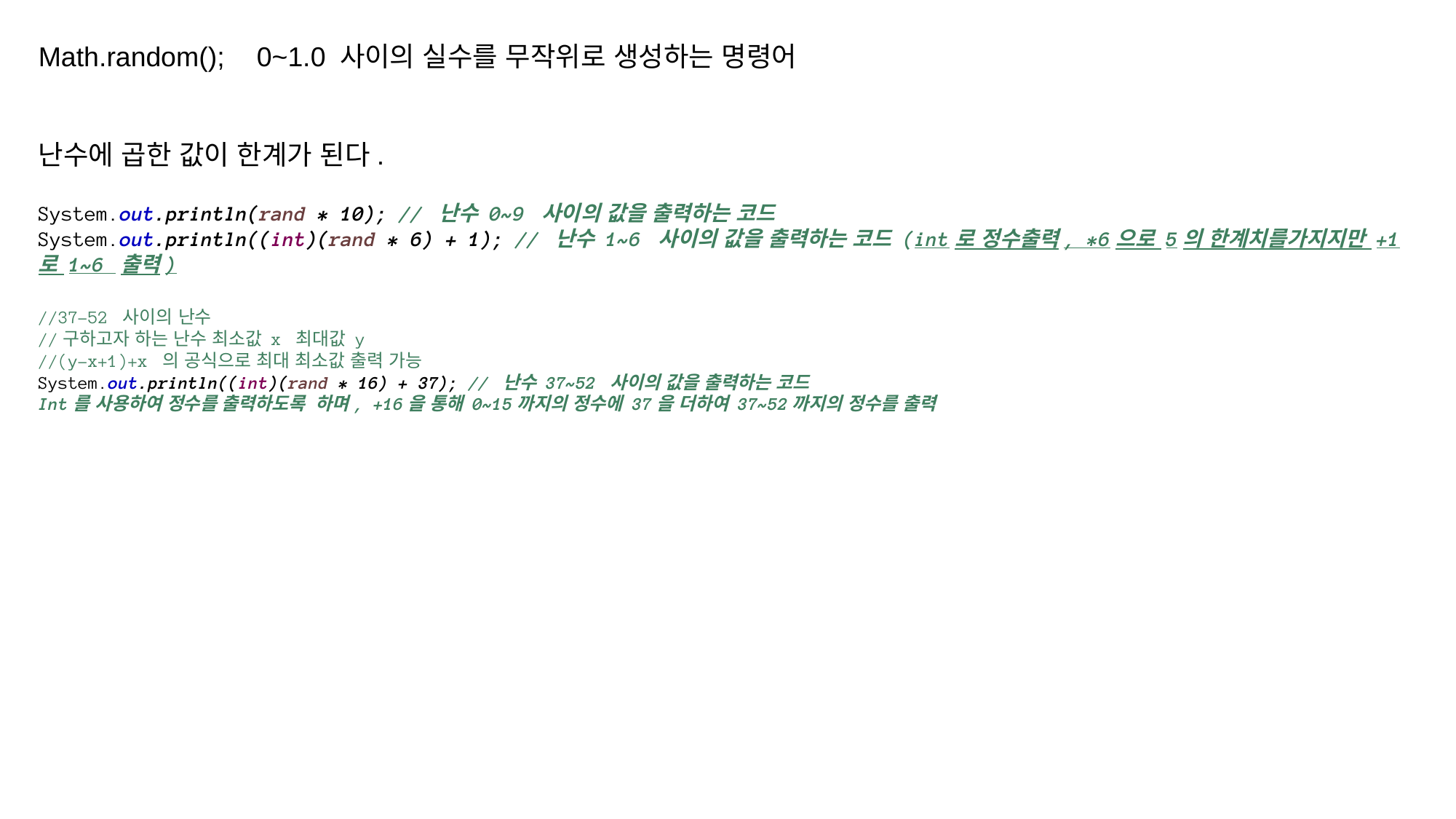

Math.random();	0~1.0 사이의 실수를 무작위로 생성하는 명령어

난수에 곱한 값이 한계가 된다.
System.out.println(rand * 10); // 난수 0~9 사이의 값을 출력하는 코드
System.out.println((int)(rand * 6) + 1); // 난수 1~6 사이의 값을 출력하는 코드 (int로 정수출력, *6으로 5의 한계치를가지지만 +1로 1~6 출력)
//37-52 사이의 난수
//구하고자 하는 난수 최소값 x 최대값 y
//(y-x+1)+x 의 공식으로 최대 최소값 출력 가능
System.out.println((int)(rand * 16) + 37); // 난수 37~52 사이의 값을 출력하는 코드
Int를 사용하여 정수를 출력하도록  하며, +16을 통해 0~15까지의 정수에 37을 더하여 37~52까지의 정수를 출력